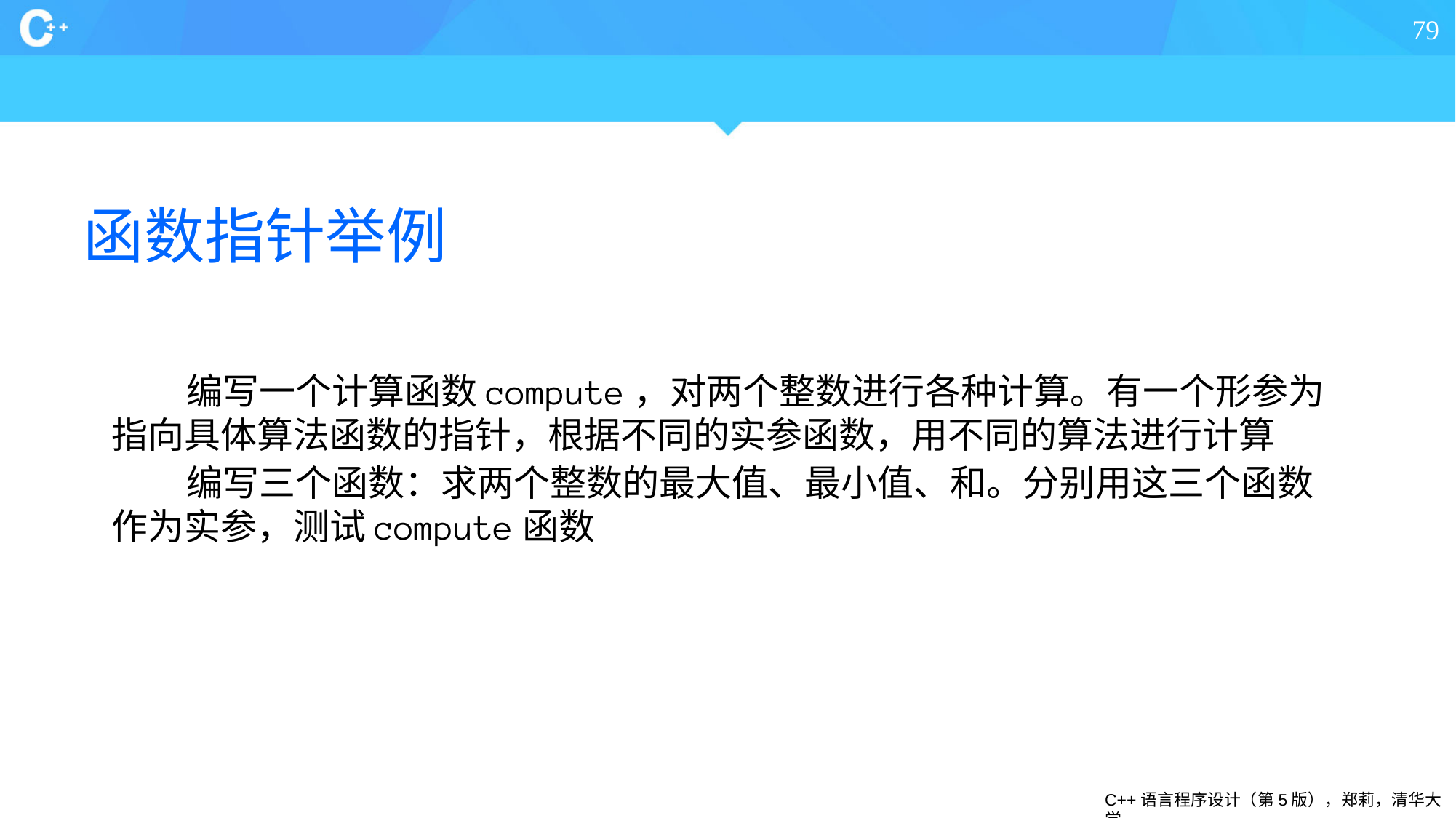

79
# 函数指针举例

编写一个计算函数compute，对两个整数进行各种计算。有一个形参为指向具体算法函数的指针，根据不同的实参函数，用不同的算法进行计算
编写三个函数：求两个整数的最大值、最小值、和。分别用这三个函数作为实参，测试compute函数